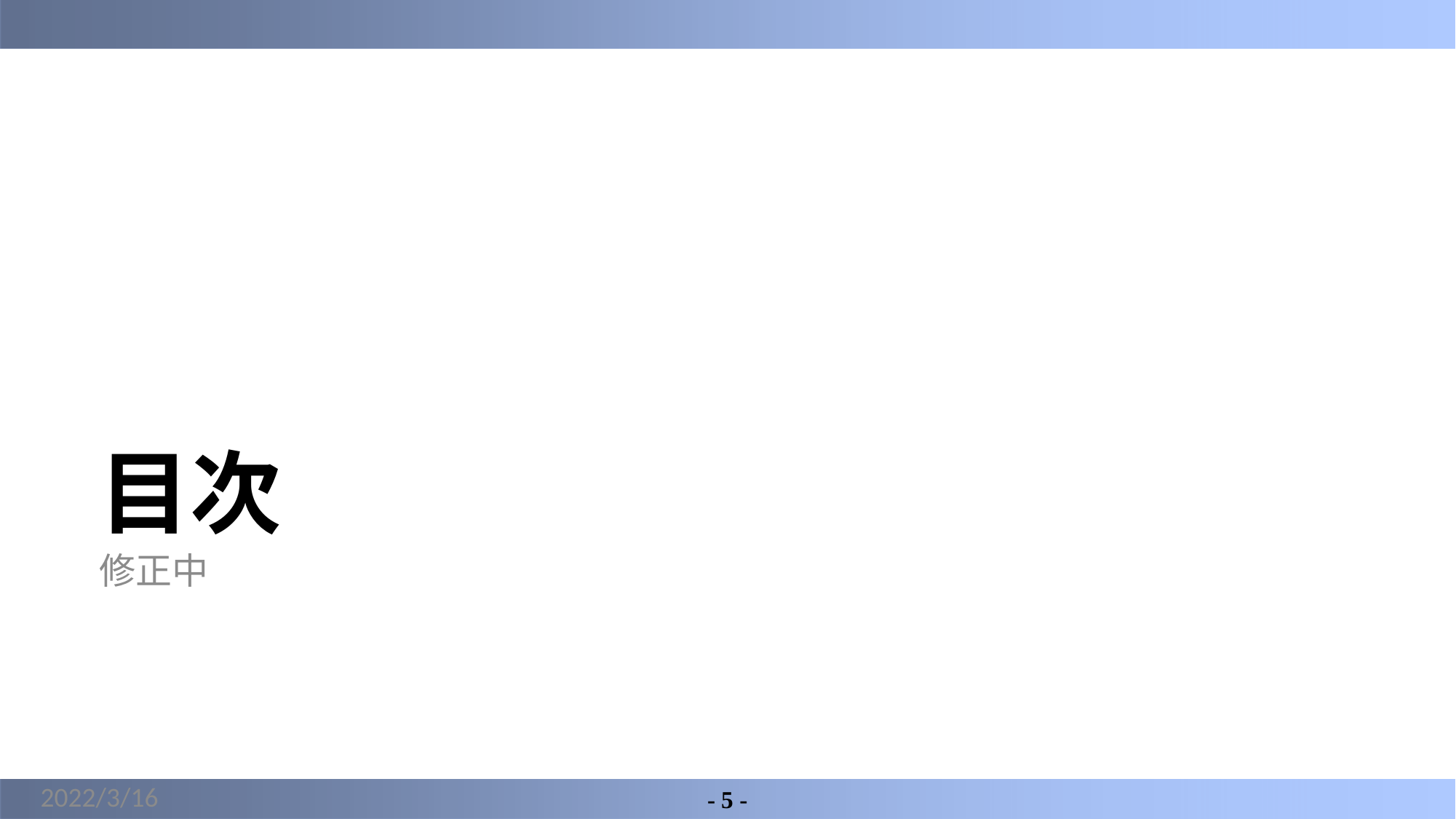

# 目次
修正中
2022/3/16
- 5 -